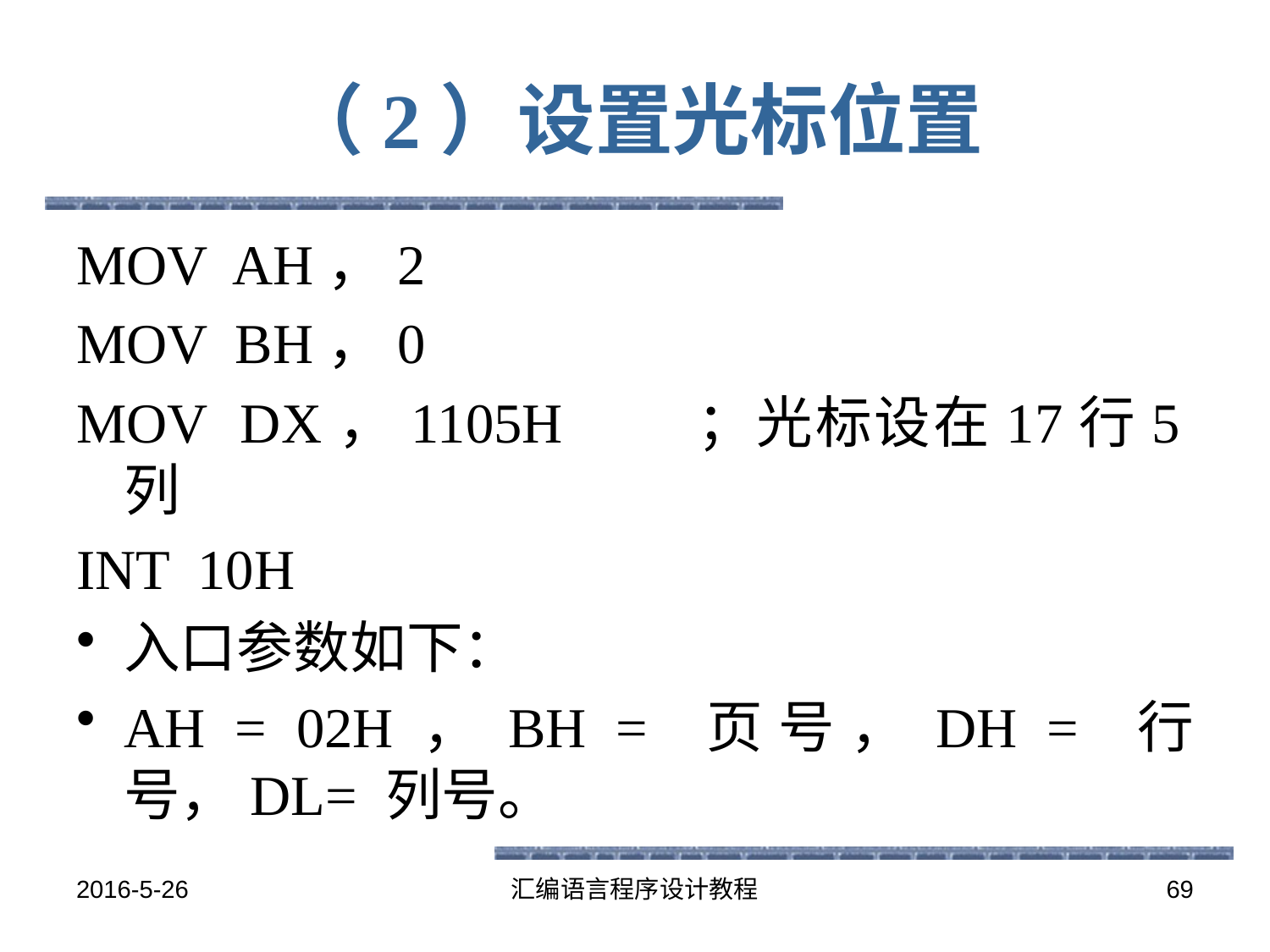

# （2）设置光标位置
MOV  AH，2
MOV  BH，0
MOV  DX，1105H       ；光标设在17行5列
INT  10H
入口参数如下：
AH = 02H，BH = 页号，DH = 行号，DL= 列号。
2016-5-26
汇编语言程序设计教程
69